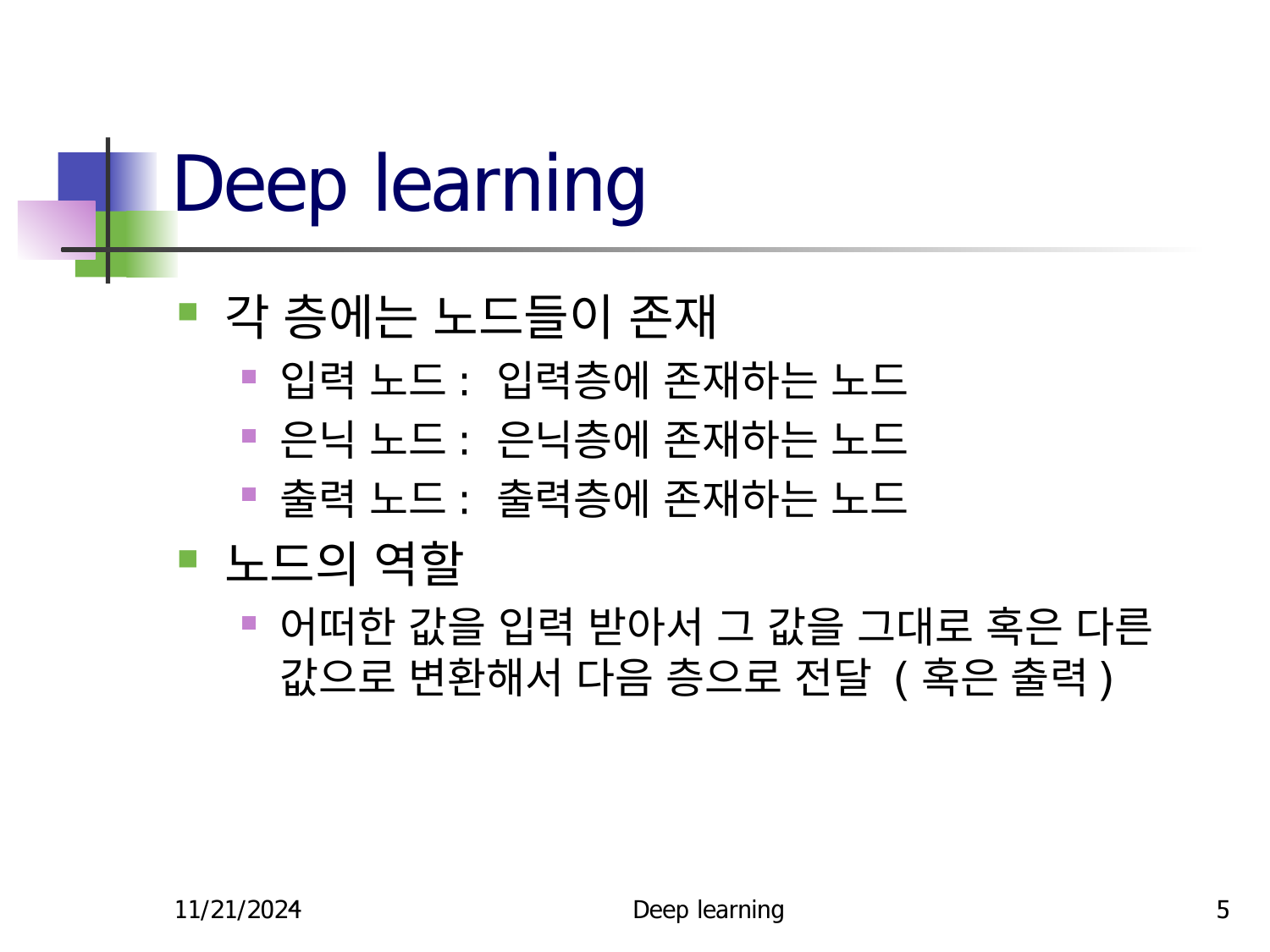

# Deep learning
각 층에는 노드들이 존재
입력 노드: 입력층에 존재하는 노드
은닉 노드: 은닉층에 존재하는 노드
출력 노드: 출력층에 존재하는 노드
노드의 역할
어떠한 값을 입력 받아서 그 값을 그대로 혹은 다른 값으로 변환해서 다음 층으로 전달 (혹은 출력)
11/21/2024
Deep learning
5